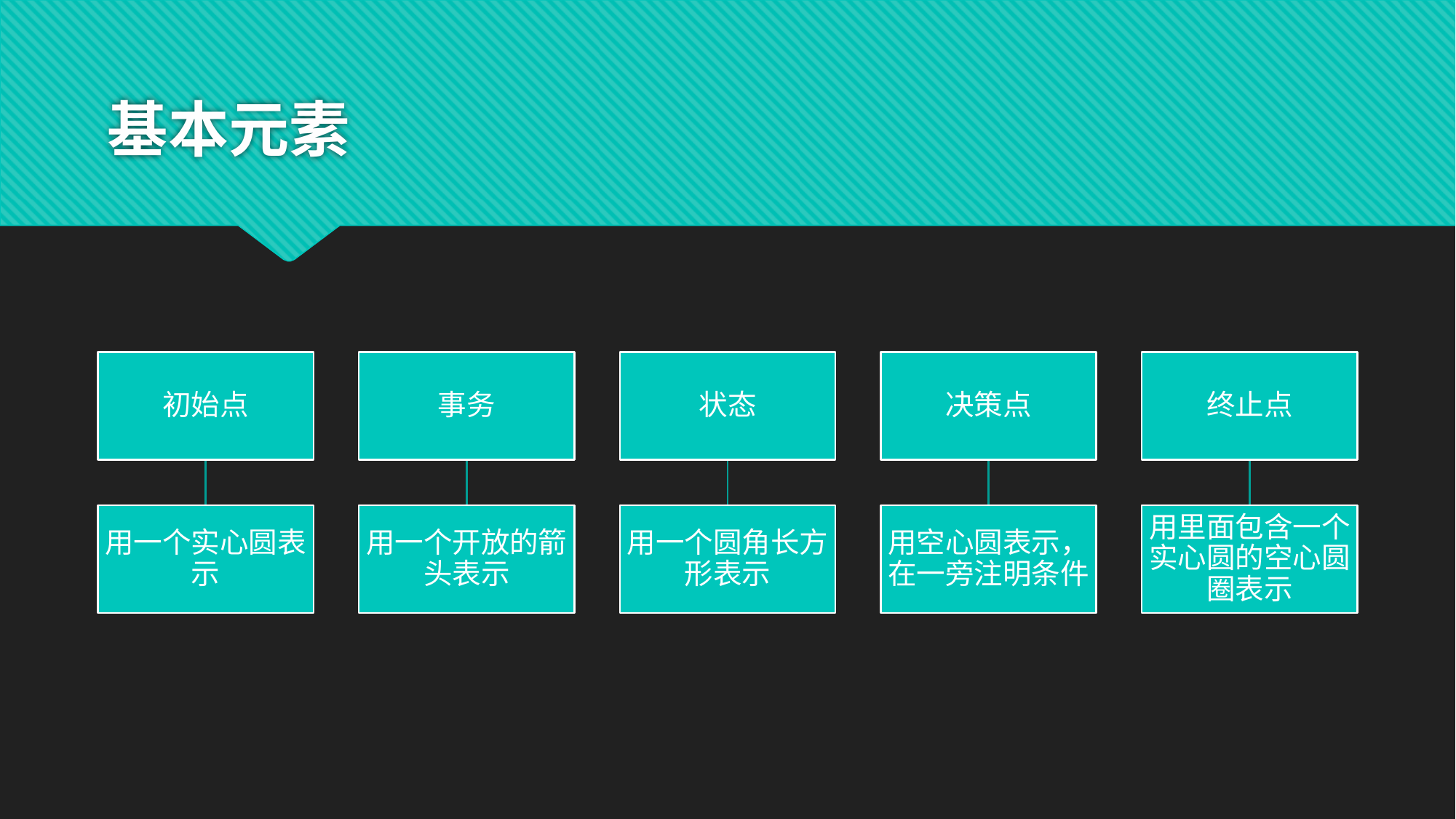

# 基本元素
初始点
用一个实心圆表示
事务
用一个开放的箭头表示
状态
用一个圆角长方形表示
决策点
用空心圆表示，在一旁注明条件
终止点
用里面包含一个实心圆的空心圆圈表示